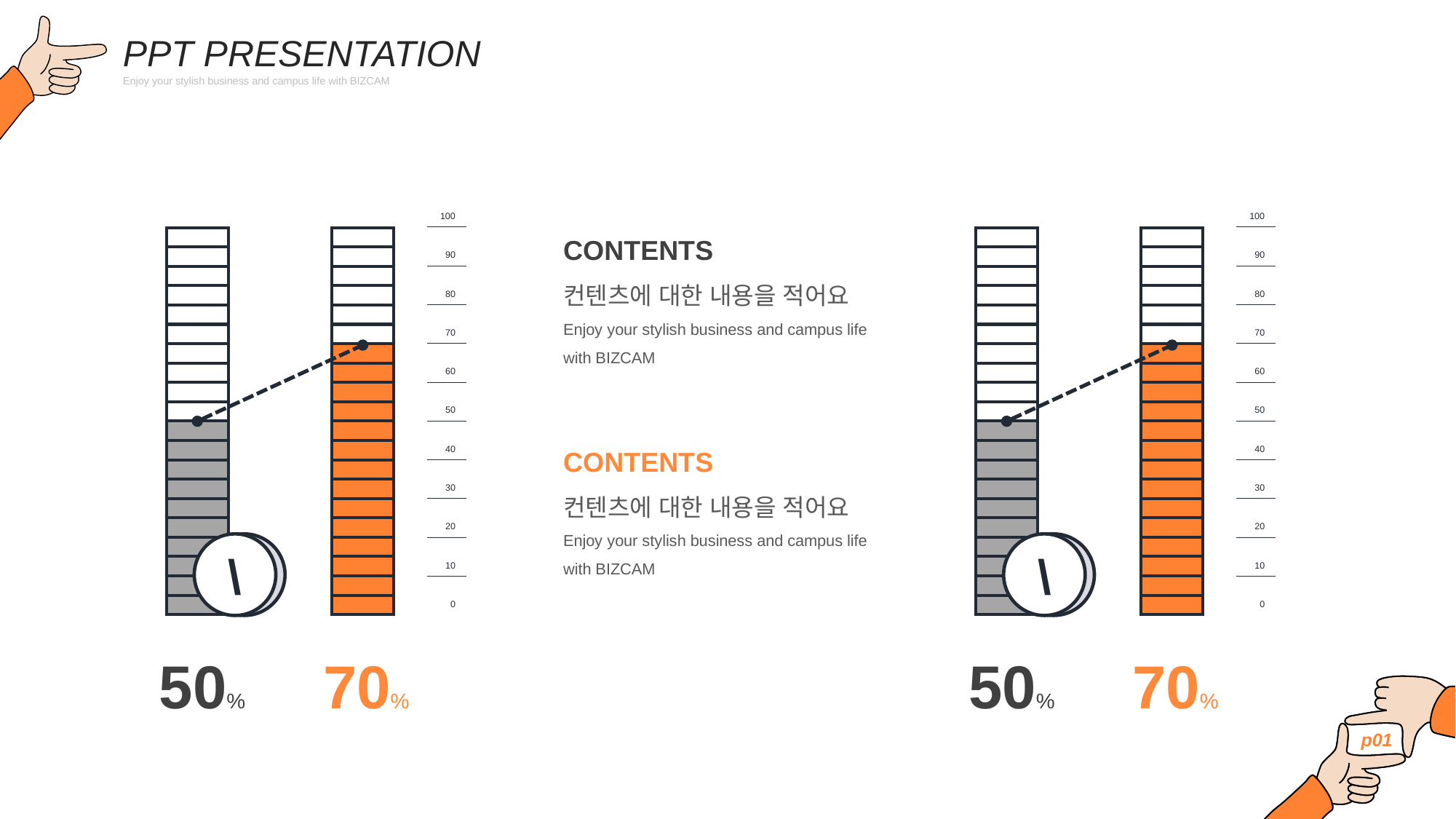

PPT PRESENTATION
Enjoy your stylish business and campus life with BIZCAM
| 100 |
| --- |
| 90 |
| 80 |
| 70 |
| 60 |
| 50 |
| 40 |
| 30 |
| 20 |
| 10 |
| 0 |
| 100 |
| --- |
| 90 |
| 80 |
| 70 |
| 60 |
| 50 |
| 40 |
| 30 |
| 20 |
| 10 |
| 0 |
CONTENTS
컨텐츠에 대한 내용을 적어요
Enjoy your stylish business and campus life with BIZCAM
|  |
| --- |
|  |
|  |
|  |
|  |
|  |
|  |
|  |
|  |
|  |
|  |
|  |
|  |
|  |
|  |
|  |
|  |
|  |
|  |
|  |
|  |
| --- |
|  |
|  |
|  |
|  |
|  |
|  |
|  |
|  |
|  |
|  |
|  |
|  |
|  |
|  |
|  |
|  |
|  |
|  |
|  |
|  |
| --- |
|  |
|  |
|  |
|  |
|  |
|  |
|  |
|  |
|  |
|  |
|  |
|  |
|  |
|  |
|  |
|  |
|  |
|  |
|  |
|  |
| --- |
|  |
|  |
|  |
|  |
|  |
|  |
|  |
|  |
|  |
|  |
|  |
|  |
|  |
|  |
|  |
|  |
|  |
|  |
|  |
CONTENTS
컨텐츠에 대한 내용을 적어요
Enjoy your stylish business and campus life with BIZCAM
\

\

50%
70%
50%
70%

p01